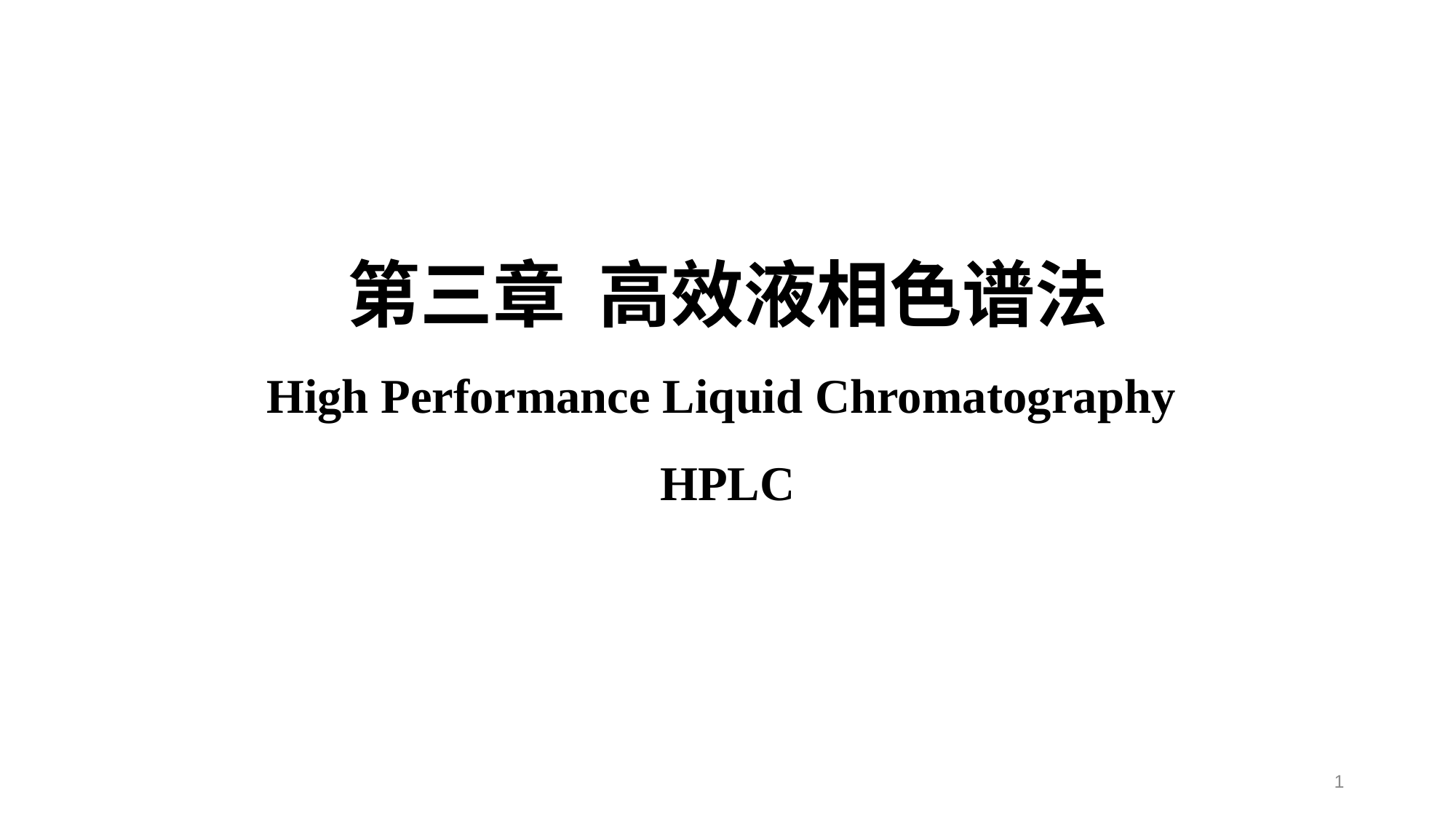

第三章  高效液相色谱法
High Performance Liquid Chromatography
HPLC
1